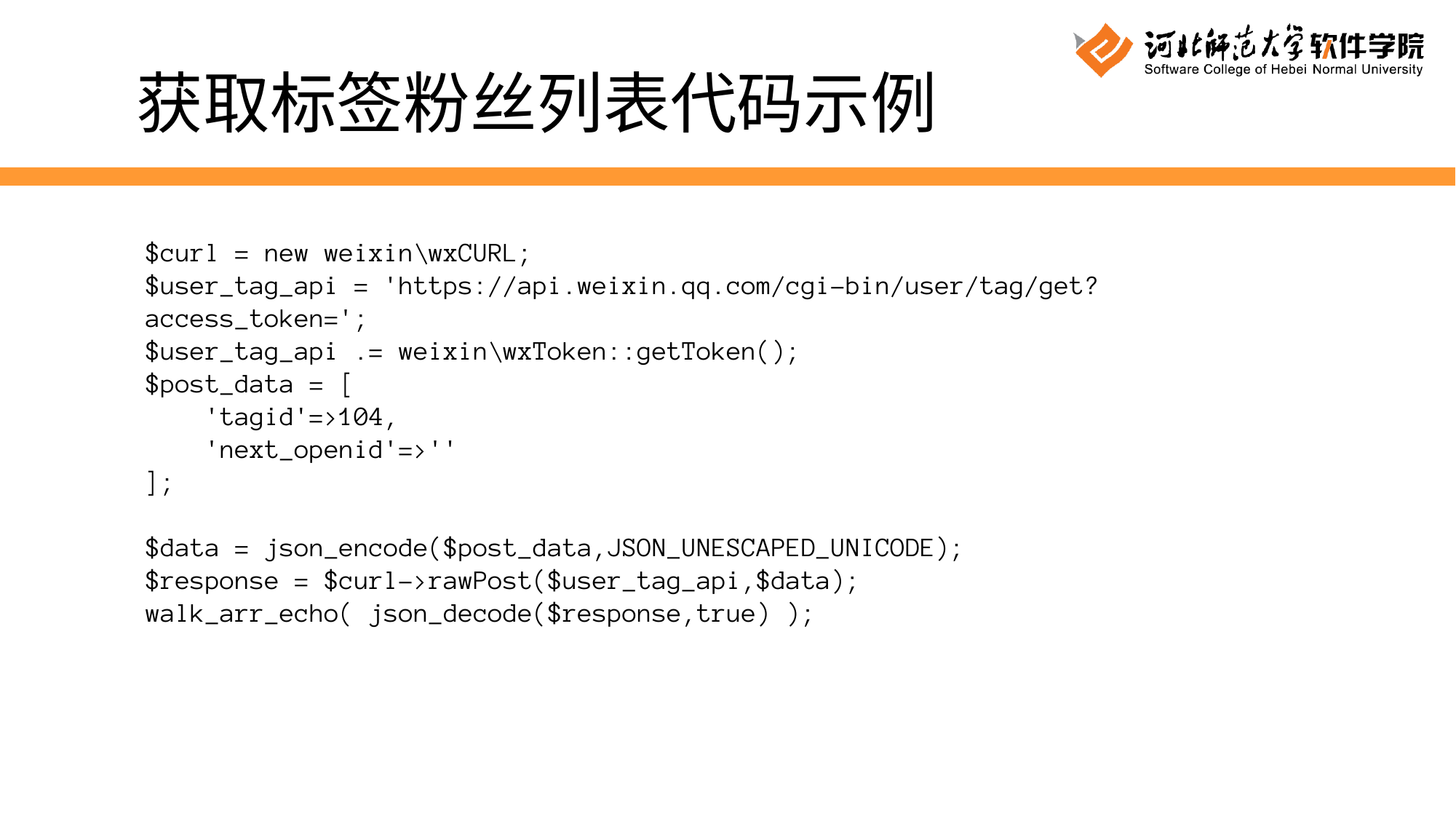

获取标签粉丝列表代码示例
$curl = new weixin\wxCURL;
$user_tag_api = 'https://api.weixin.qq.com/cgi-bin/user/tag/get?access_token=';
$user_tag_api .= weixin\wxToken::getToken();
$post_data = [
    'tagid'=>104,
    'next_openid'=>''
];

$data = json_encode($post_data,JSON_UNESCAPED_UNICODE);
$response = $curl->rawPost($user_tag_api,$data);
walk_arr_echo( json_decode($response,true) );